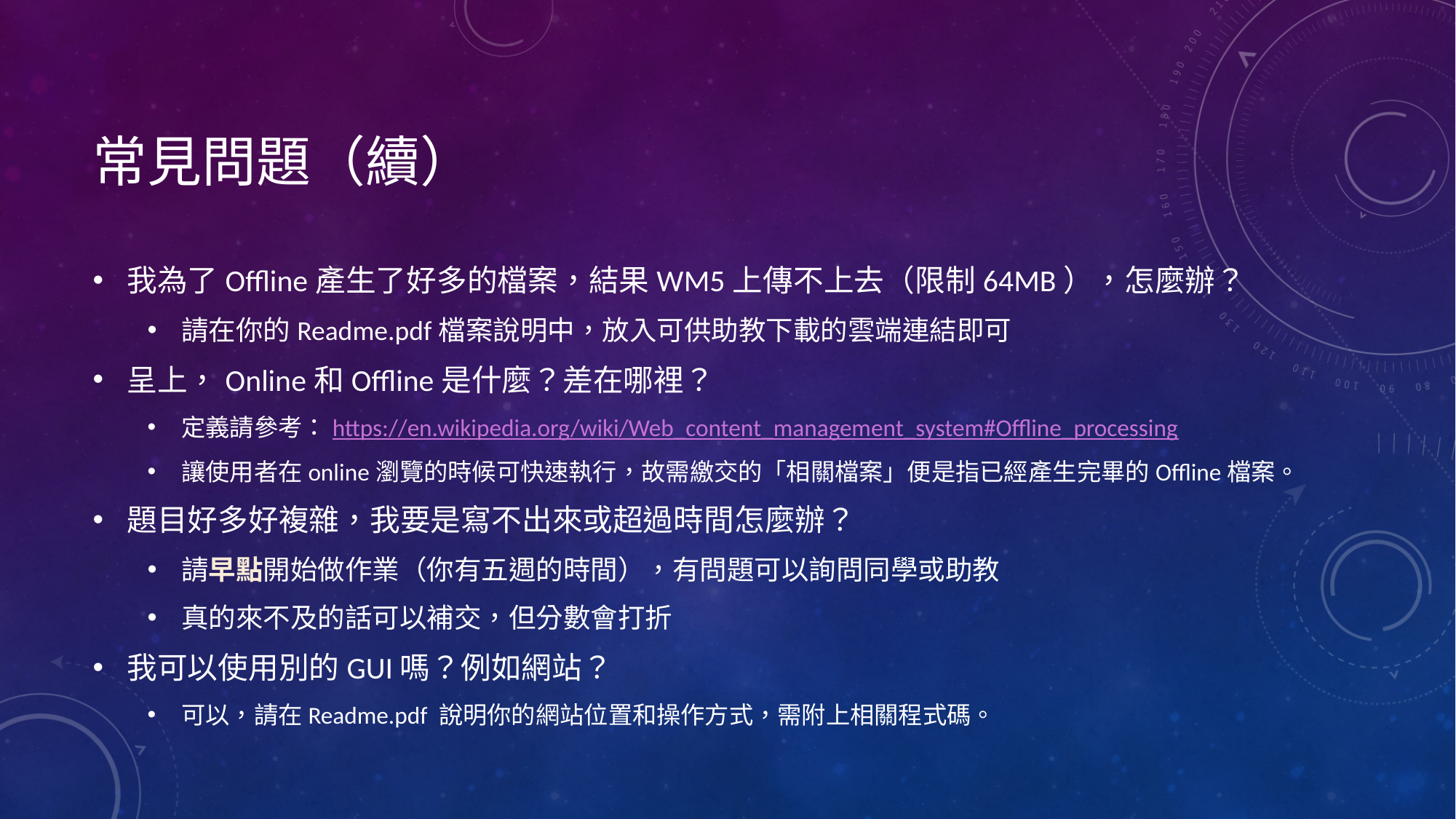

# 常見問題（續）
我為了Offline產生了好多的檔案，結果WM5上傳不上去（限制64MB），怎麼辦？
請在你的Readme.pdf檔案說明中，放入可供助教下載的雲端連結即可
呈上，Online和Offline是什麼？差在哪裡？
定義請參考：https://en.wikipedia.org/wiki/Web_content_management_system#Offline_processing
讓使用者在online瀏覽的時候可快速執行，故需繳交的「相關檔案」便是指已經產生完畢的Offline檔案。
題目好多好複雜，我要是寫不出來或超過時間怎麼辦？
請早點開始做作業（你有五週的時間），有問題可以詢問同學或助教
真的來不及的話可以補交，但分數會打折
我可以使用別的GUI嗎？例如網站？
可以，請在Readme.pdf 說明你的網站位置和操作方式，需附上相關程式碼。